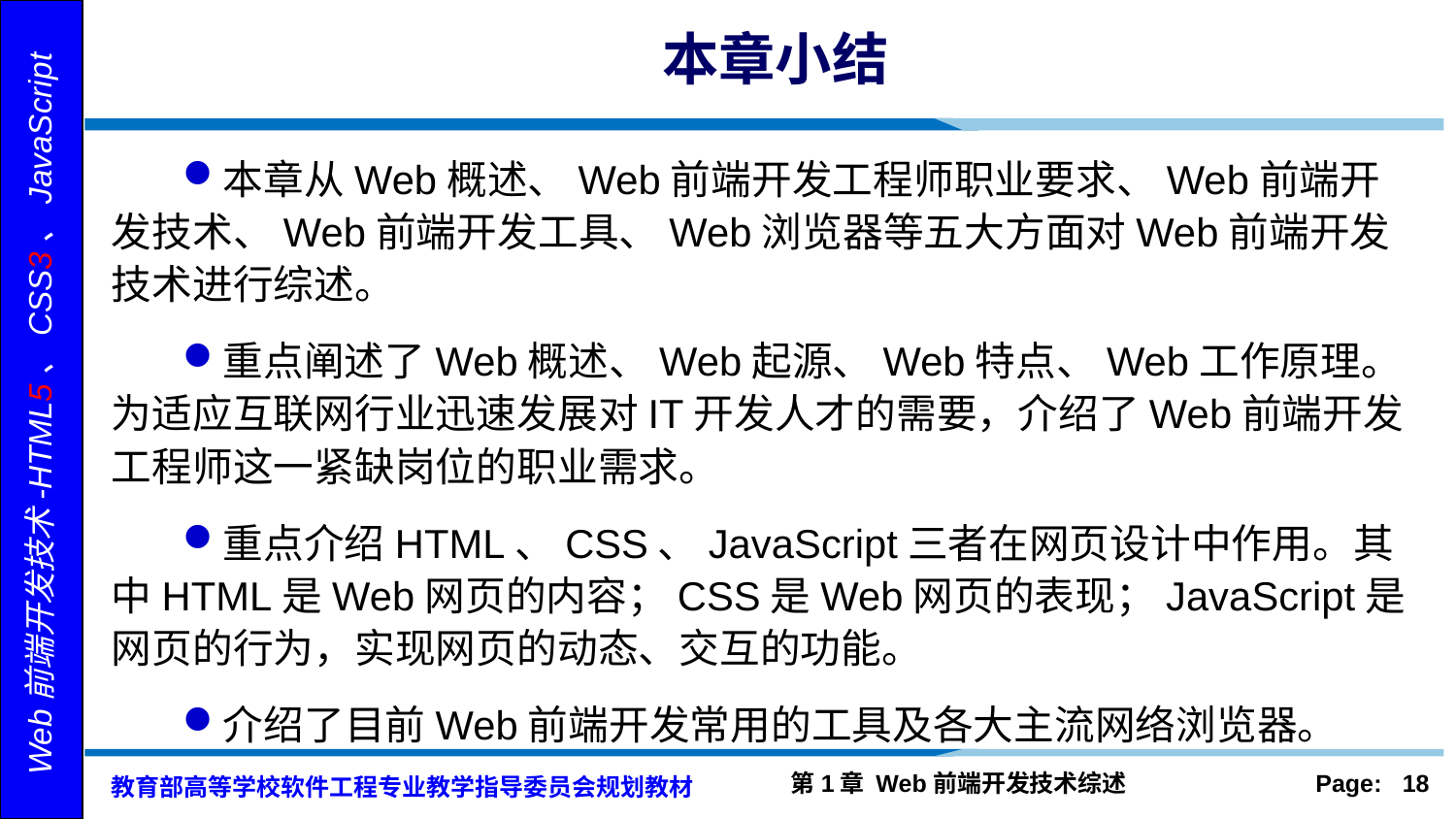

# 本章小结
本章从Web概述、Web前端开发工程师职业要求、Web前端开发技术、Web前端开发工具、Web浏览器等五大方面对Web前端开发技术进行综述。
重点阐述了Web概述、Web起源、Web特点、Web工作原理。为适应互联网行业迅速发展对IT开发人才的需要，介绍了Web前端开发工程师这一紧缺岗位的职业需求。
重点介绍HTML、CSS、JavaScript三者在网页设计中作用。其中HTML是Web网页的内容；CSS是Web网页的表现；JavaScript是网页的行为，实现网页的动态、交互的功能。
介绍了目前Web前端开发常用的工具及各大主流网络浏览器。